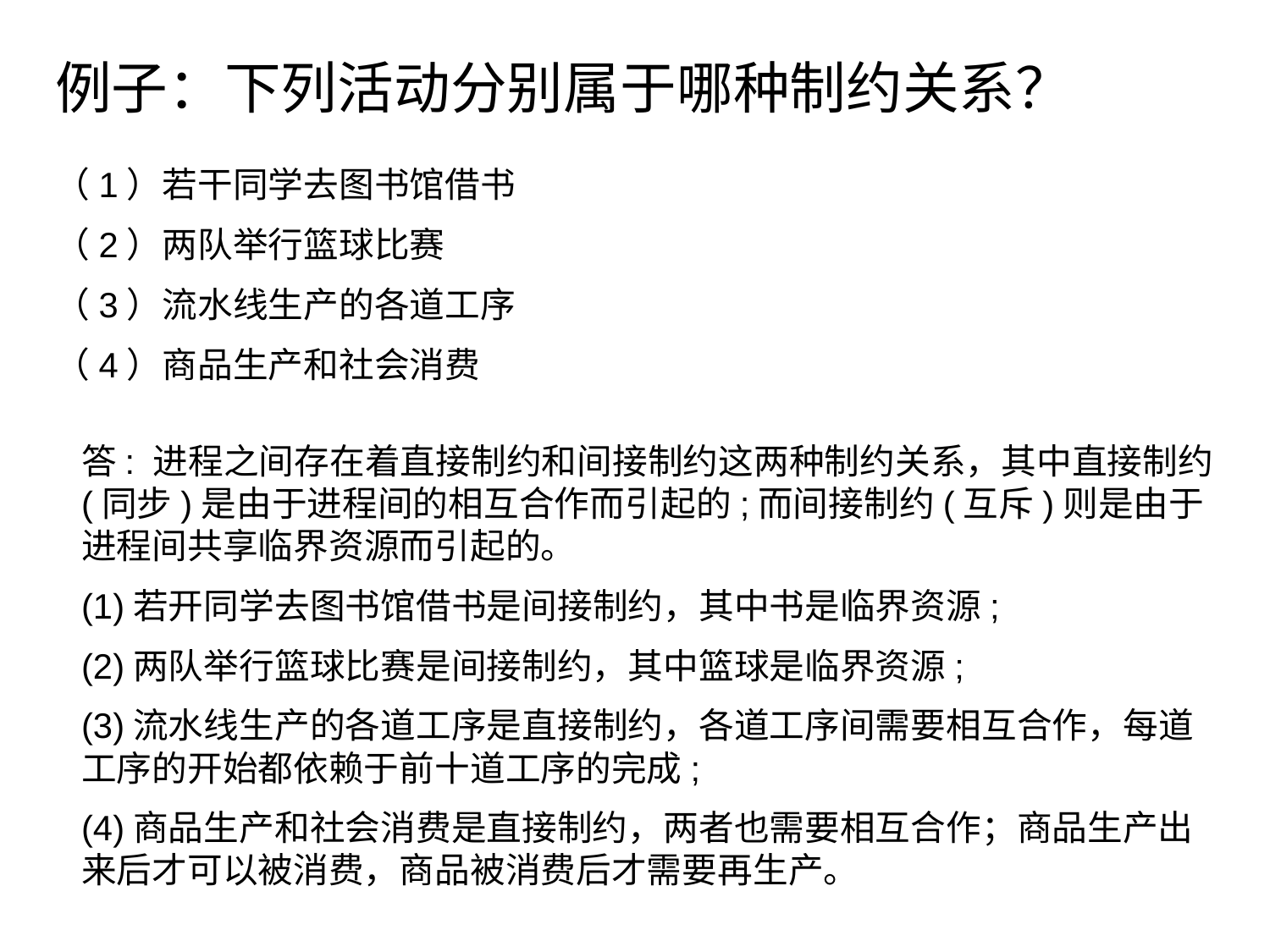

例子：下列活动分别属于哪种制约关系？
（1）若干同学去图书馆借书
（2）两队举行篮球比赛
（3）流水线生产的各道工序
（4）商品生产和社会消费
答: 进程之间存在着直接制约和间接制约这两种制约关系，其中直接制约(同步)是由于进程间的相互合作而引起的;而间接制约(互斥)则是由于进程间共享临界资源而引起的。
(1)若开同学去图书馆借书是间接制约，其中书是临界资源;
(2)两队举行篮球比赛是间接制约，其中篮球是临界资源;
(3)流水线生产的各道工序是直接制约，各道工序间需要相互合作，每道工序的开始都依赖于前十道工序的完成;
(4)商品生产和社会消费是直接制约，两者也需要相互合作；商品生产出来后才可以被消费，商品被消费后才需要再生产。